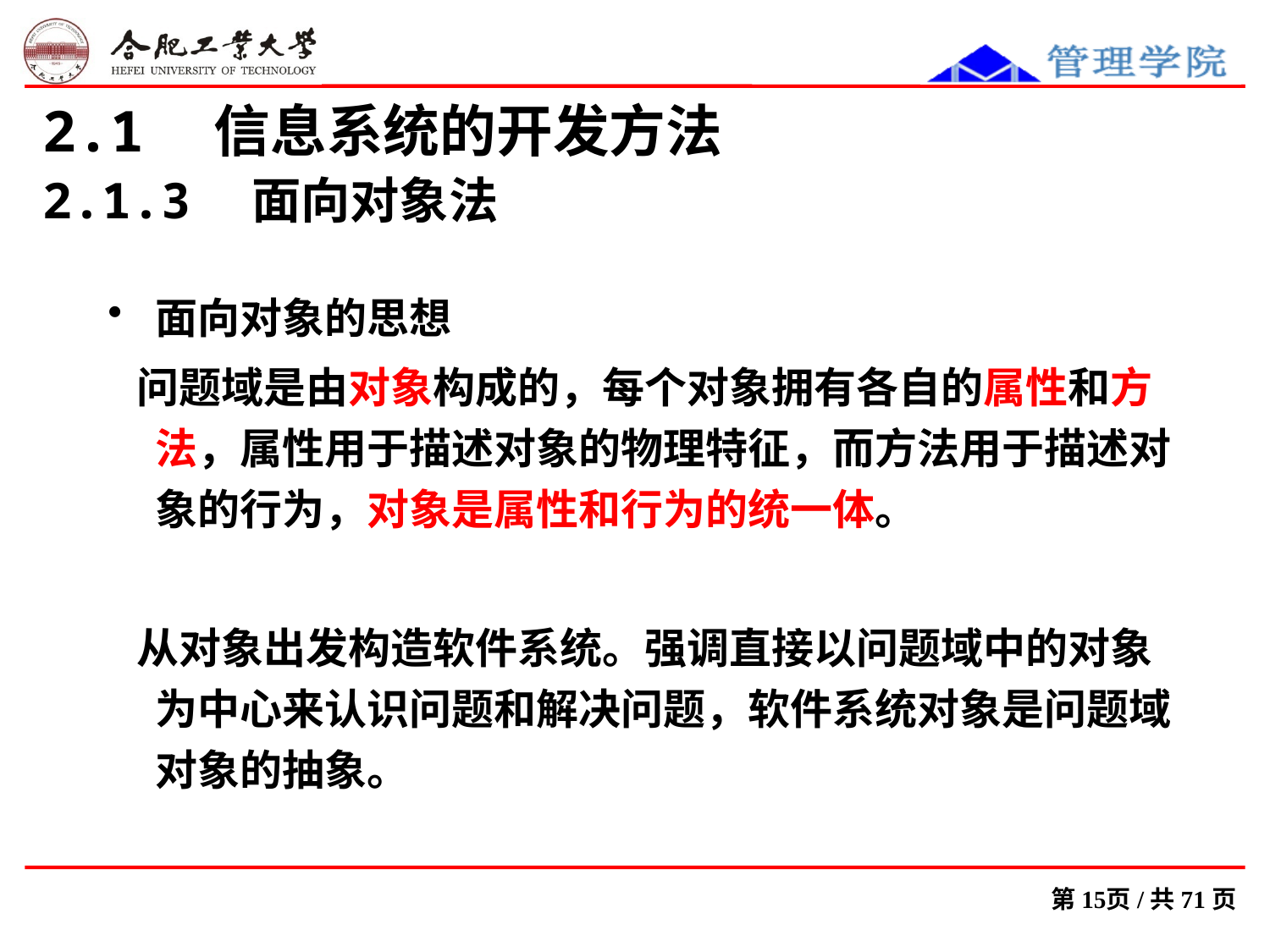

2.1　信息系统的开发方法
2.1.3　面向对象法
面向对象的思想
  问题域是由对象构成的，每个对象拥有各自的属性和方法，属性用于描述对象的物理特征，而方法用于描述对象的行为，对象是属性和行为的统一体。

  从对象出发构造软件系统。强调直接以问题域中的对象为中心来认识问题和解决问题，软件系统对象是问题域对象的抽象。